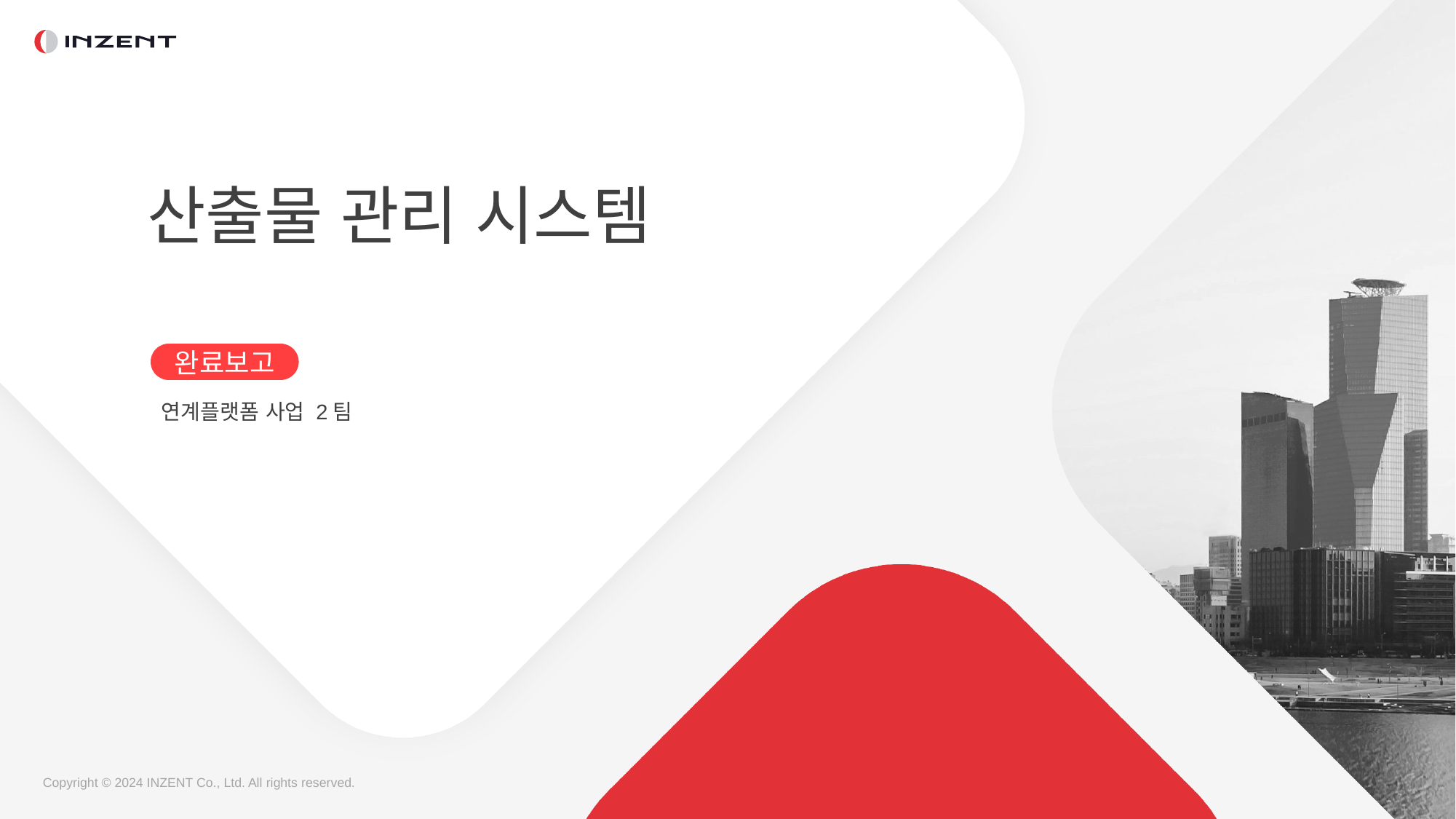

산출물 관리 시스템
완료보고
연계플랫폼 사업 2팀